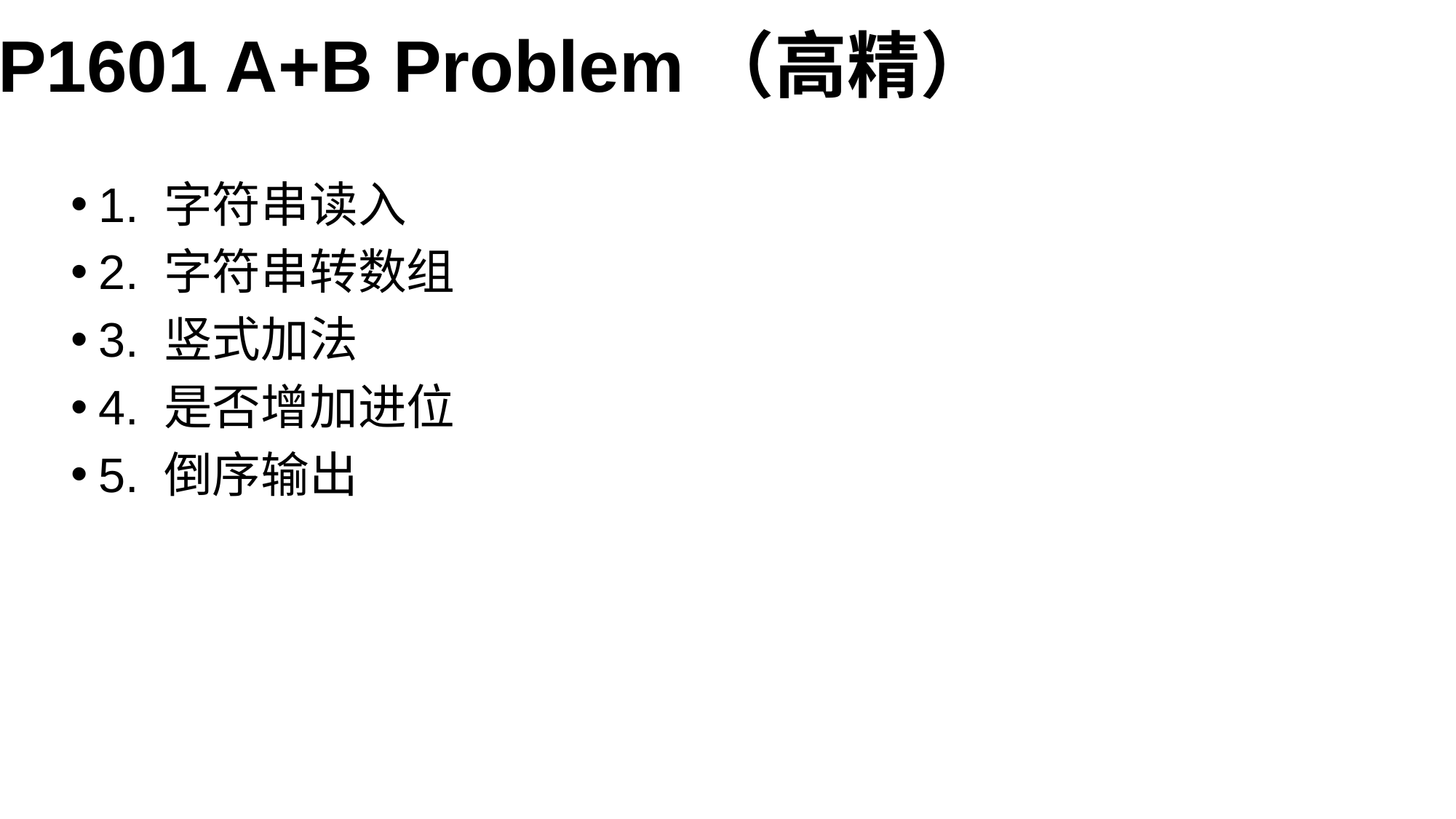

P1601 A+B Problem（高精）
1. 字符串读入
2. 字符串转数组
3. 竖式加法
4. 是否增加进位
5. 倒序输出